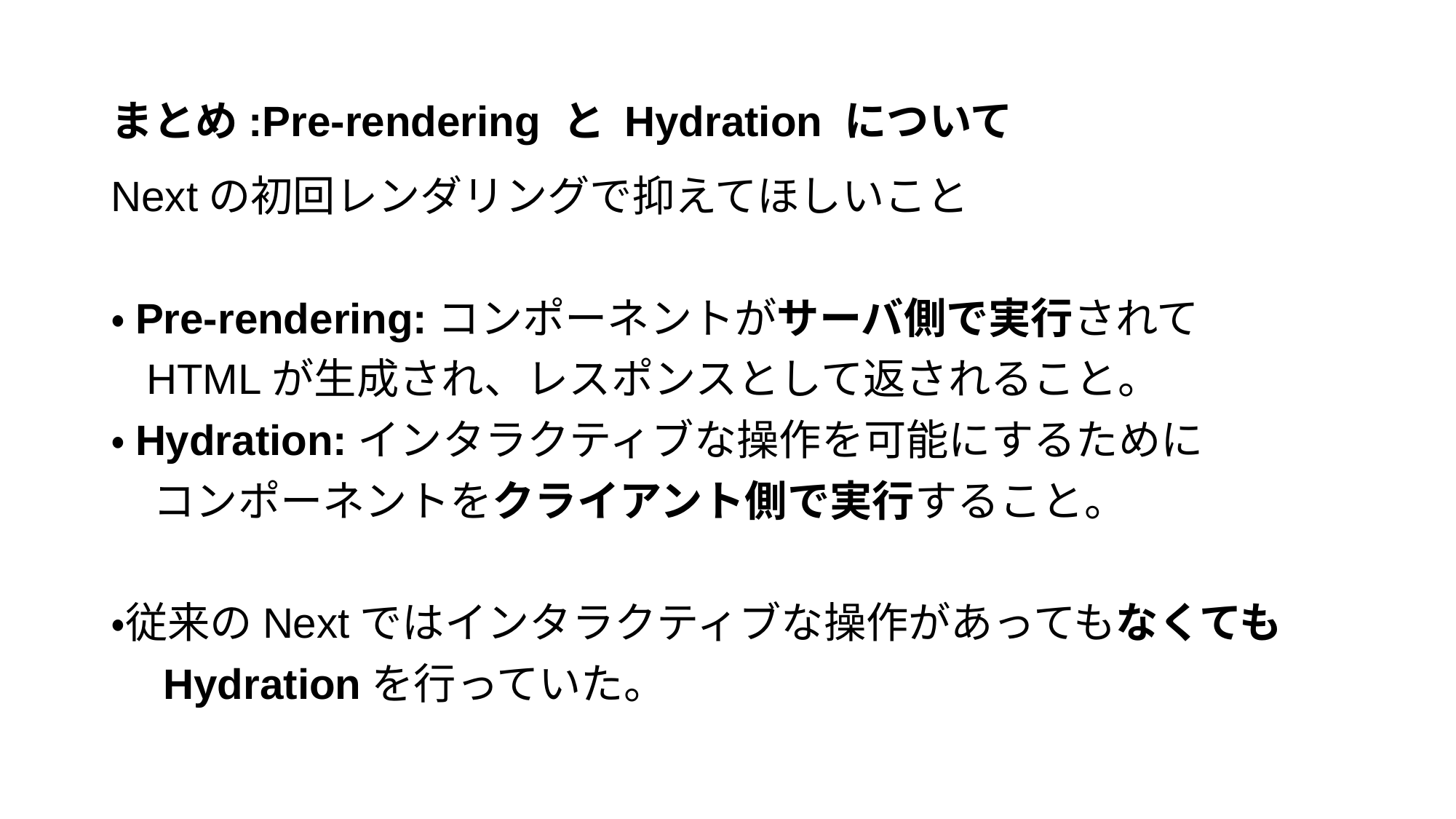

# まとめ:Pre-rendering と Hydration について
Nextの初回レンダリングで抑えてほしいこと

・Pre-rendering:コンポーネントがサーバ側で実行されて
   HTMLが生成され、レスポンスとして返されること。
・Hydration:インタラクティブな操作を可能にするために
　コンポーネントをクライアント側で実行すること。

・従来のNextではインタラクティブな操作があってもなくても
　Hydrationを行っていた。